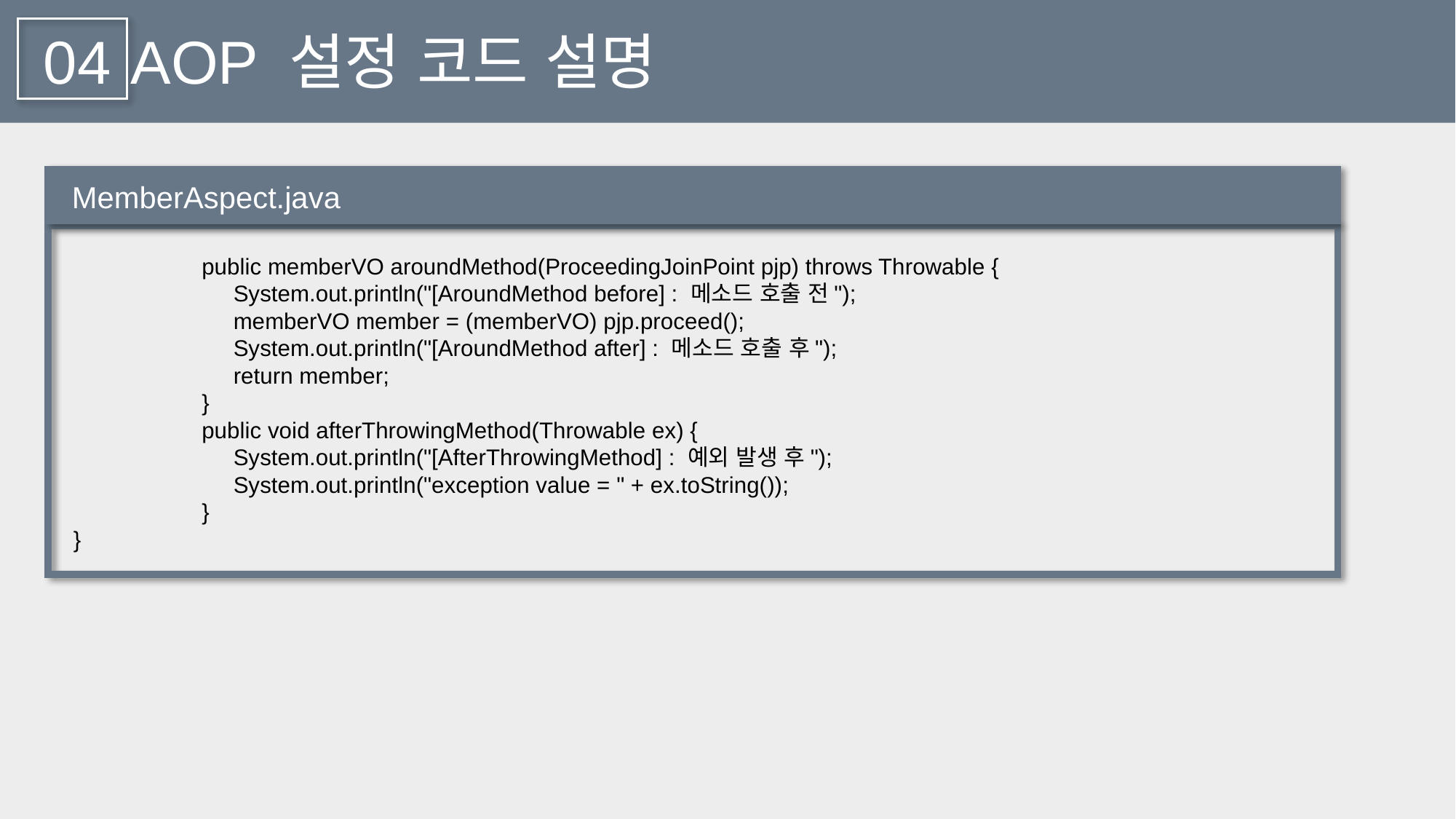

04
AOP 설정 코드 설명

	   public memberVO aroundMethod(ProceedingJoinPoint pjp) throws Throwable {
	        System.out.println("[AroundMethod before] : 메소드 호출 전");
	        memberVO member = (memberVO) pjp.proceed();
	        System.out.println("[AroundMethod after] : 메소드 호출 후");
	        return member;
	   }
	   public void afterThrowingMethod(Throwable ex) {
	        System.out.println("[AfterThrowingMethod] : 예외 발생 후");
	        System.out.println("exception value = " + ex.toString());
	   }
}
MemberAspect.java